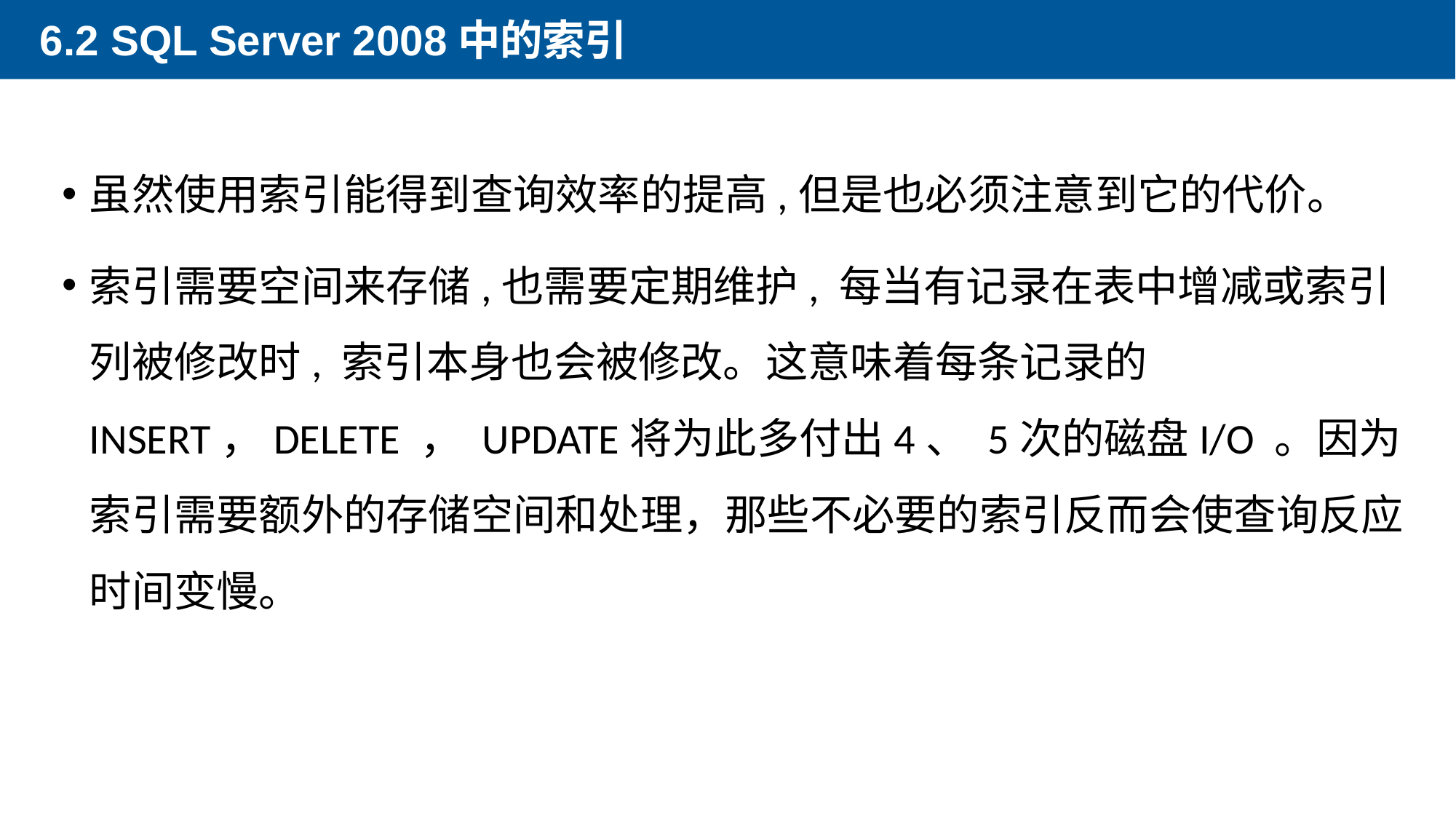

6.2 SQL Server 2008中的索引
虽然使用索引能得到查询效率的提高,但是也必须注意到它的代价。
索引需要空间来存储,也需要定期维护, 每当有记录在表中增减或索引列被修改时, 索引本身也会被修改。这意味着每条记录的INSERT，DELETE ， UPDATE将为此多付出4、 5次的磁盘I/O 。因为索引需要额外的存储空间和处理，那些不必要的索引反而会使查询反应时间变慢。